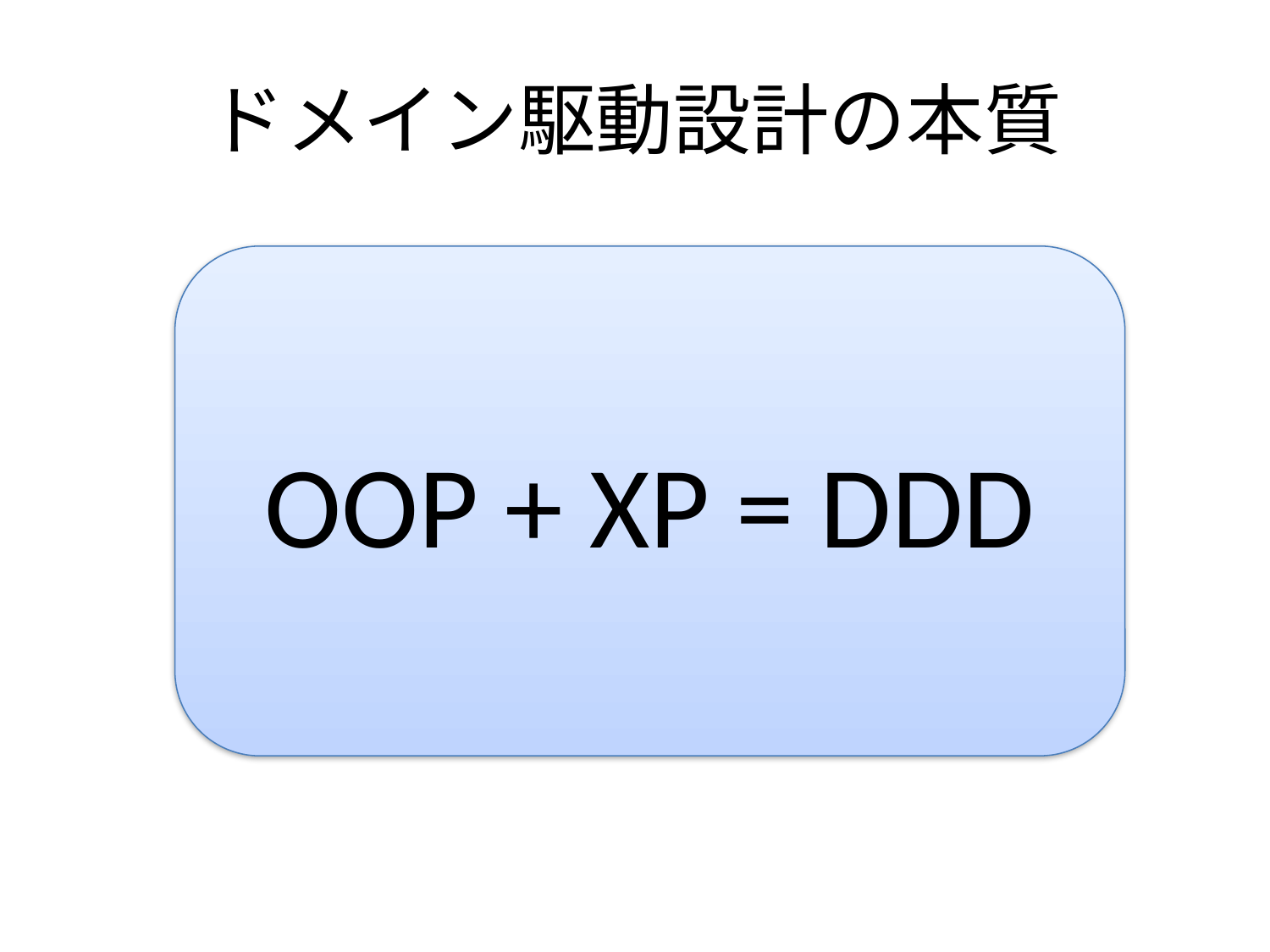

# ドメイン駆動設計の本質
OOP + XP = DDD